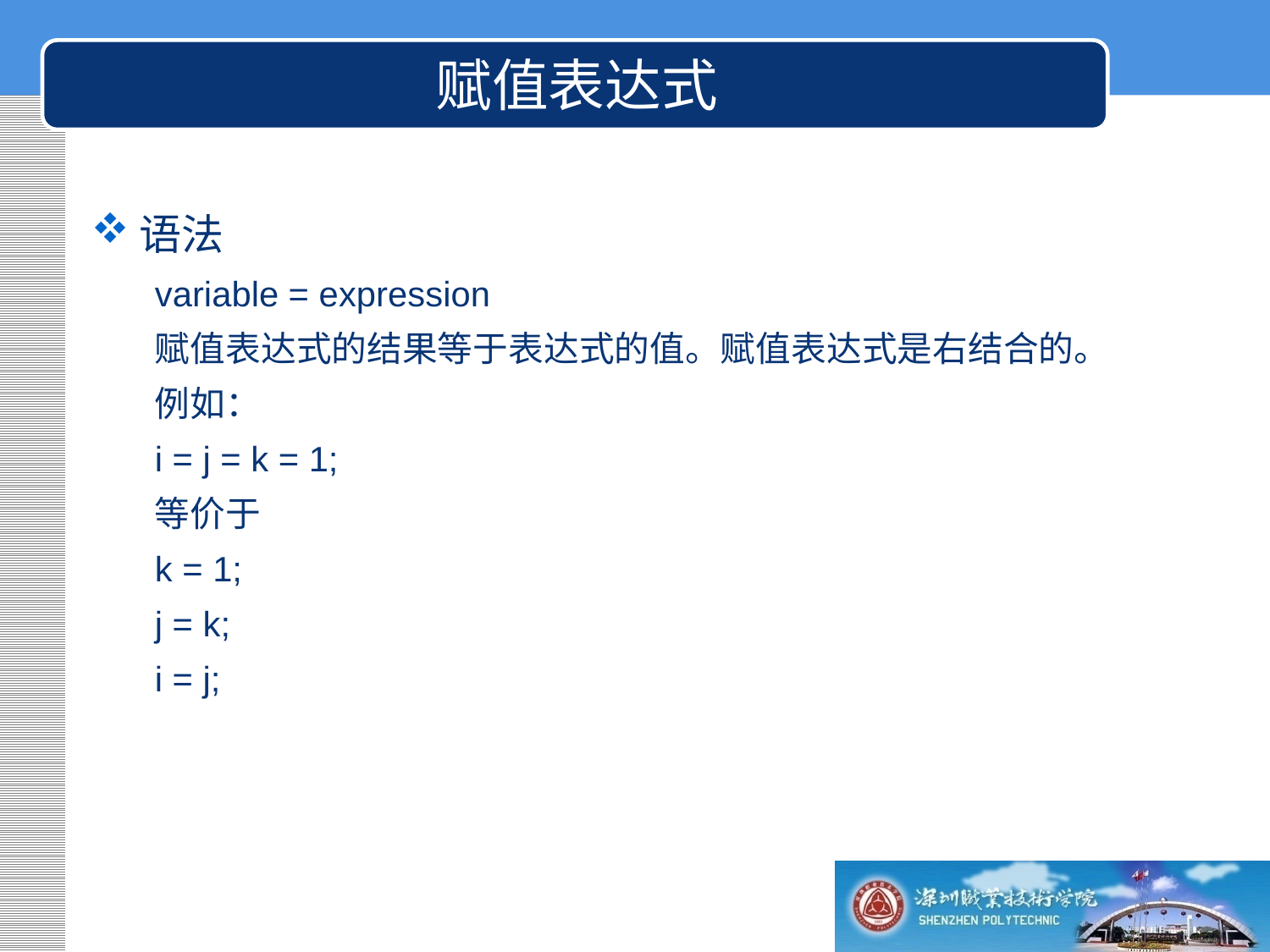

赋值表达式
语法
variable = expression
赋值表达式的结果等于表达式的值。赋值表达式是右结合的。
例如：
i = j = k = 1;
等价于
k = 1;
j = k;
i = j;